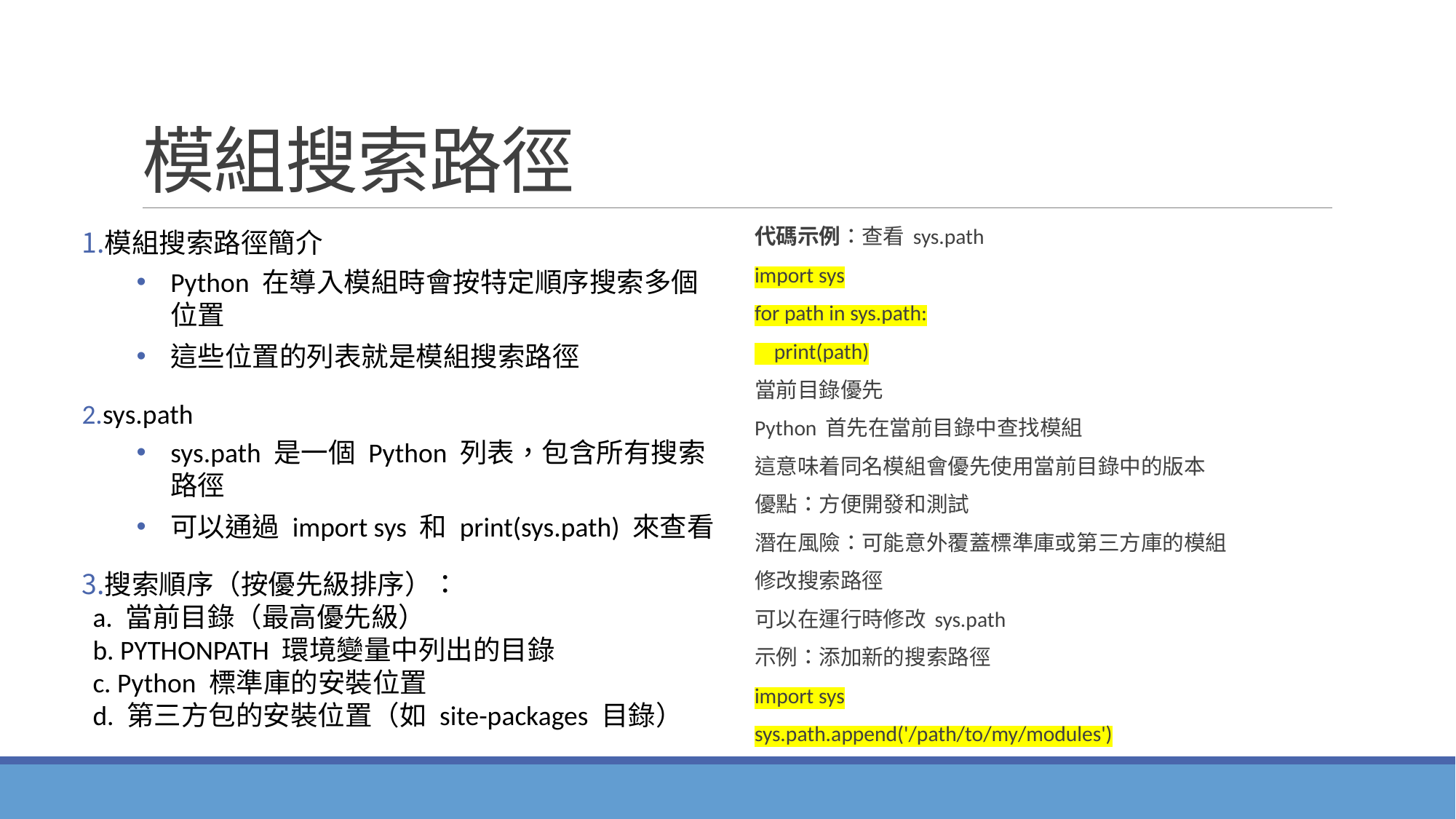

# 模組搜索路徑
模組搜索路徑簡介
Python 在導入模組時會按特定順序搜索多個位置
這些位置的列表就是模組搜索路徑
sys.path
sys.path 是一個 Python 列表，包含所有搜索路徑
可以通過 import sys 和 print(sys.path) 來查看
搜索順序（按優先級排序）：
a. 當前目錄（最高優先級）
b. PYTHONPATH 環境變量中列出的目錄
c. Python 標準庫的安裝位置
d. 第三方包的安裝位置（如 site-packages 目錄）
代碼示例：查看 sys.path
import sys
for path in sys.path:
    print(path)
當前目錄優先
Python 首先在當前目錄中查找模組
這意味着同名模組會優先使用當前目錄中的版本
優點：方便開發和測試
潛在風險：可能意外覆蓋標準庫或第三方庫的模組
修改搜索路徑
可以在運行時修改 sys.path
示例：添加新的搜索路徑
import sys
sys.path.append('/path/to/my/modules')